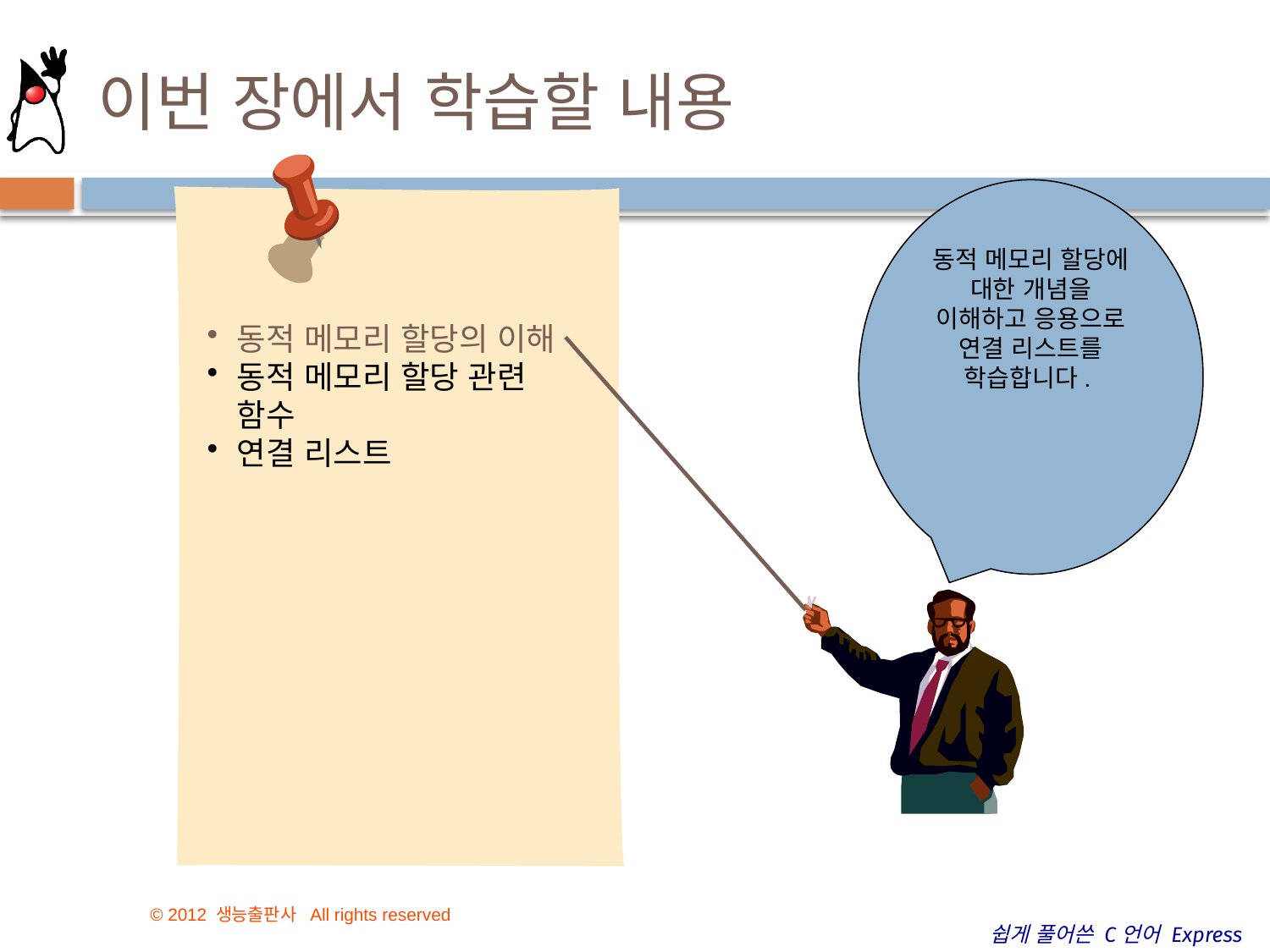

# 이번 장에서 학습할 내용

동적 메모리 할당에 대한 개념을 이해하고 응용으로 연결 리스트를 학습합니다.

동적 메모리 할당의 이해
동적 메모리 할당 관련 함수
연결 리스트